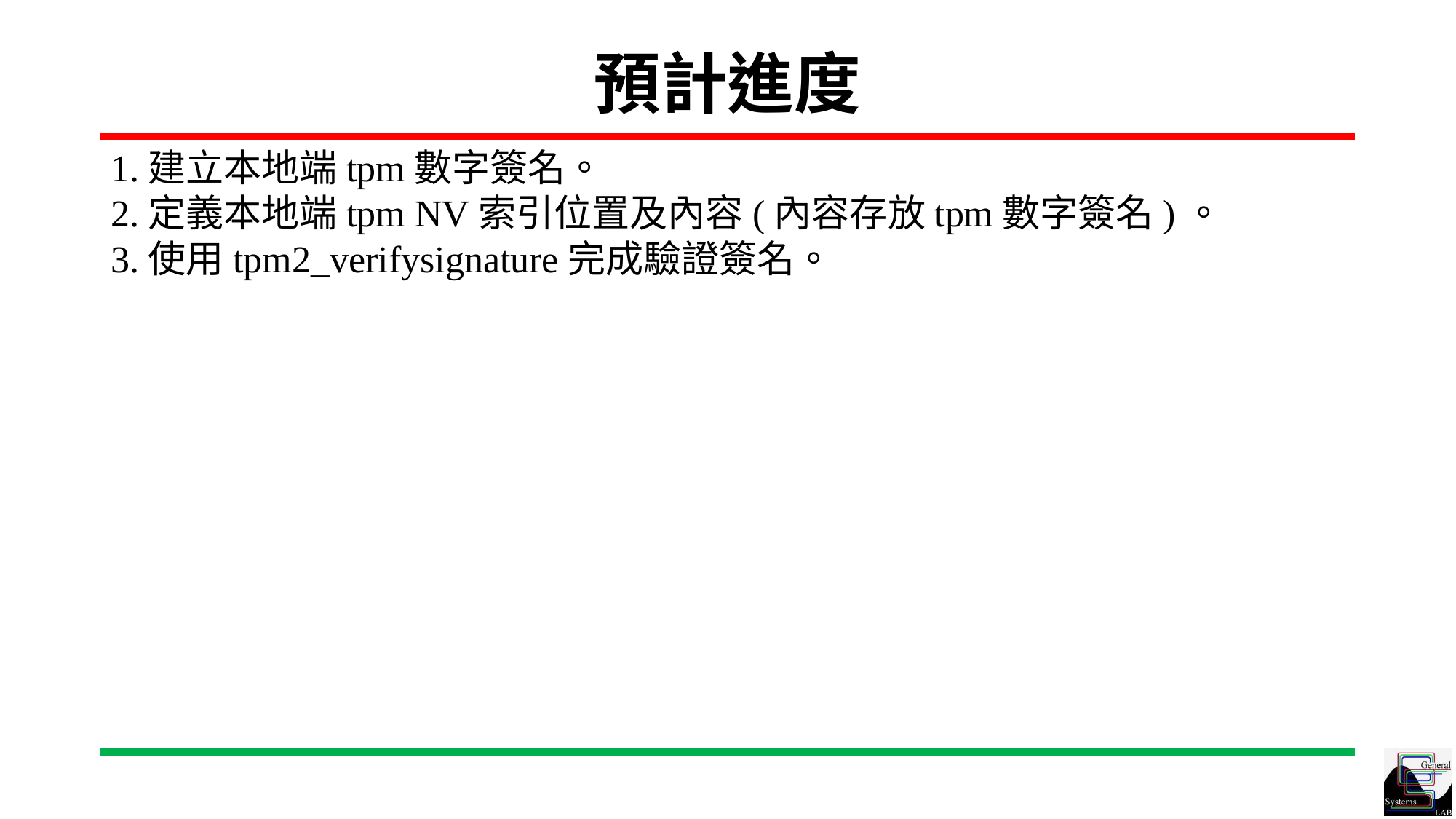

# 預計進度

1.建立本地端tpm數字簽名。
2.定義本地端tpm NV索引位置及內容(內容存放tpm數字簽名)。
3.使用tpm2_verifysignature完成驗證簽名。